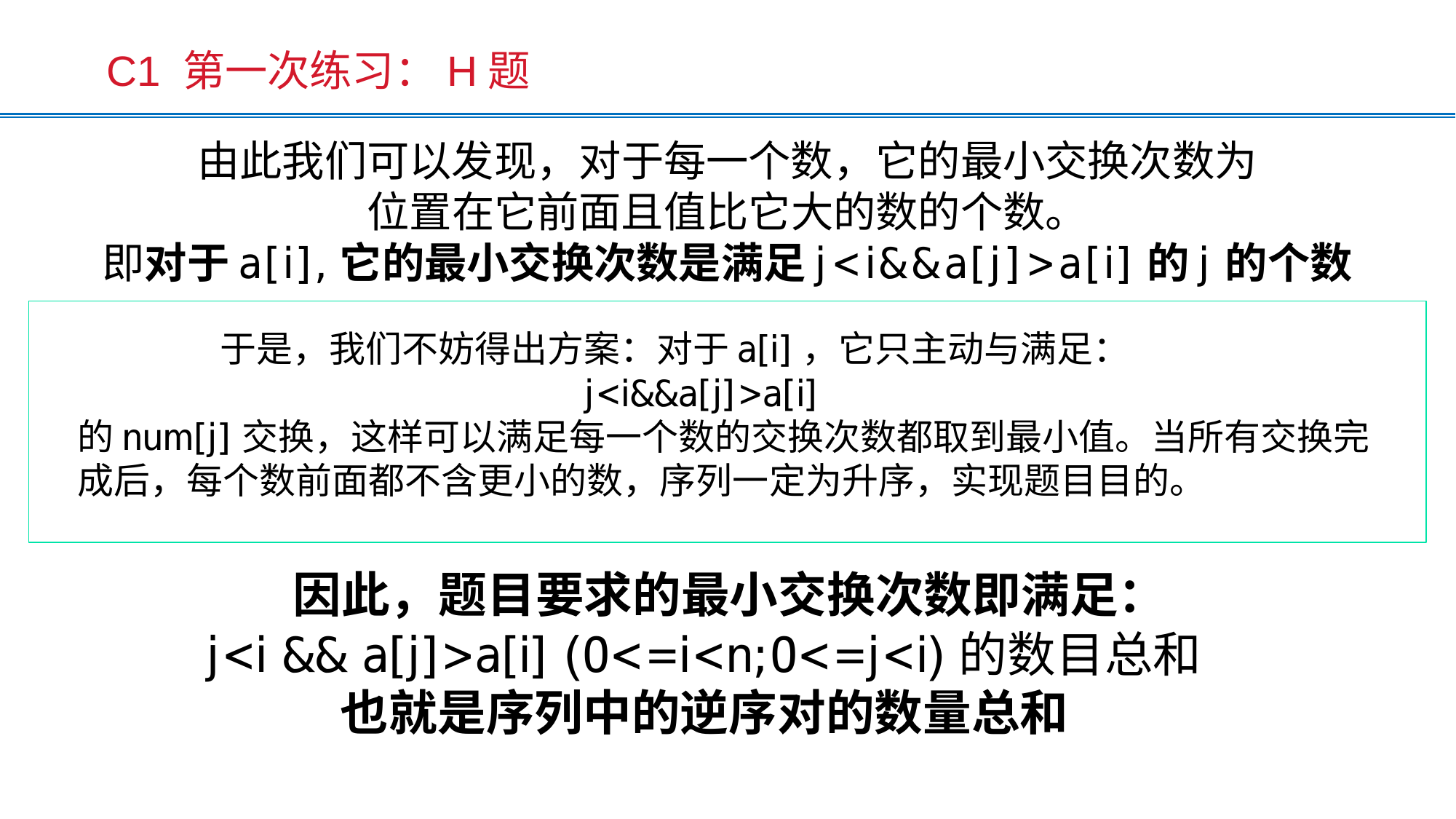

C1 第一次练习：H题
由此我们可以发现，对于每一个数，它的最小交换次数为
位置在它前面且值比它大的数的个数。
即对于a[i],它的最小交换次数是满足j<i&&a[j]>a[i]的j的个数

              于是，我们不妨得出方案：对于a[i]，它只主动与满足：
                                             j<i&&a[j]>a[i]
的num[j]交换，这样可以满足每一个数的交换次数都取到最小值。当所有交换完成后，每个数前面都不含更小的数，序列一定为升序，实现题目目的。

   因此，题目要求的最小交换次数即满足：
j<i && a[j]>a[i] (0<=i<n;0<=j<i)的数目总和
也就是序列中的逆序对的数量总和